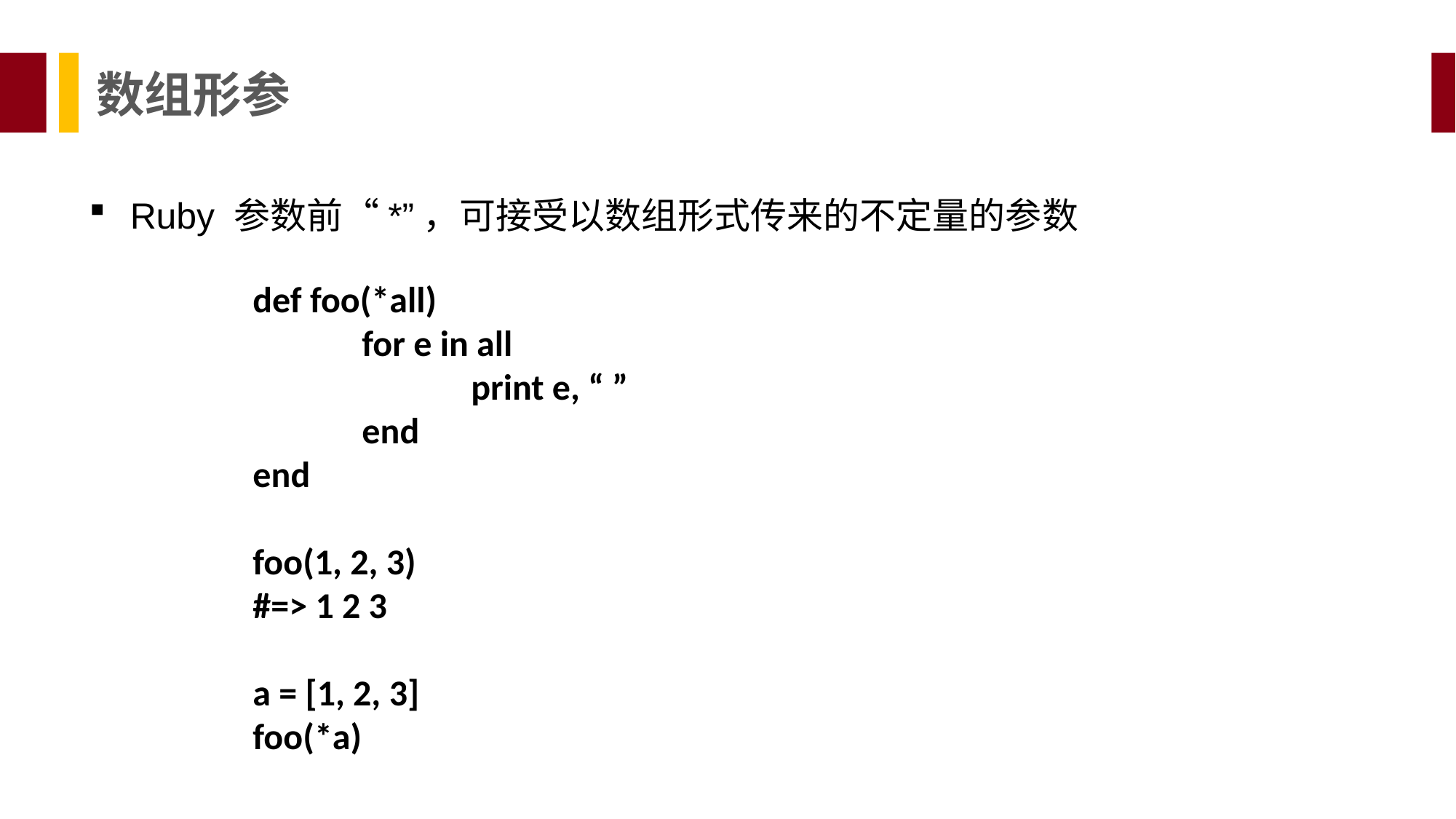

数组形参
Ruby 参数前“*”，可接受以数组形式传来的不定量的参数

def foo(*all)
	for e in all
 		print e, “ ”
	end
end

foo(1, 2, 3)
#=> 1 2 3

a = [1, 2, 3]
foo(*a)